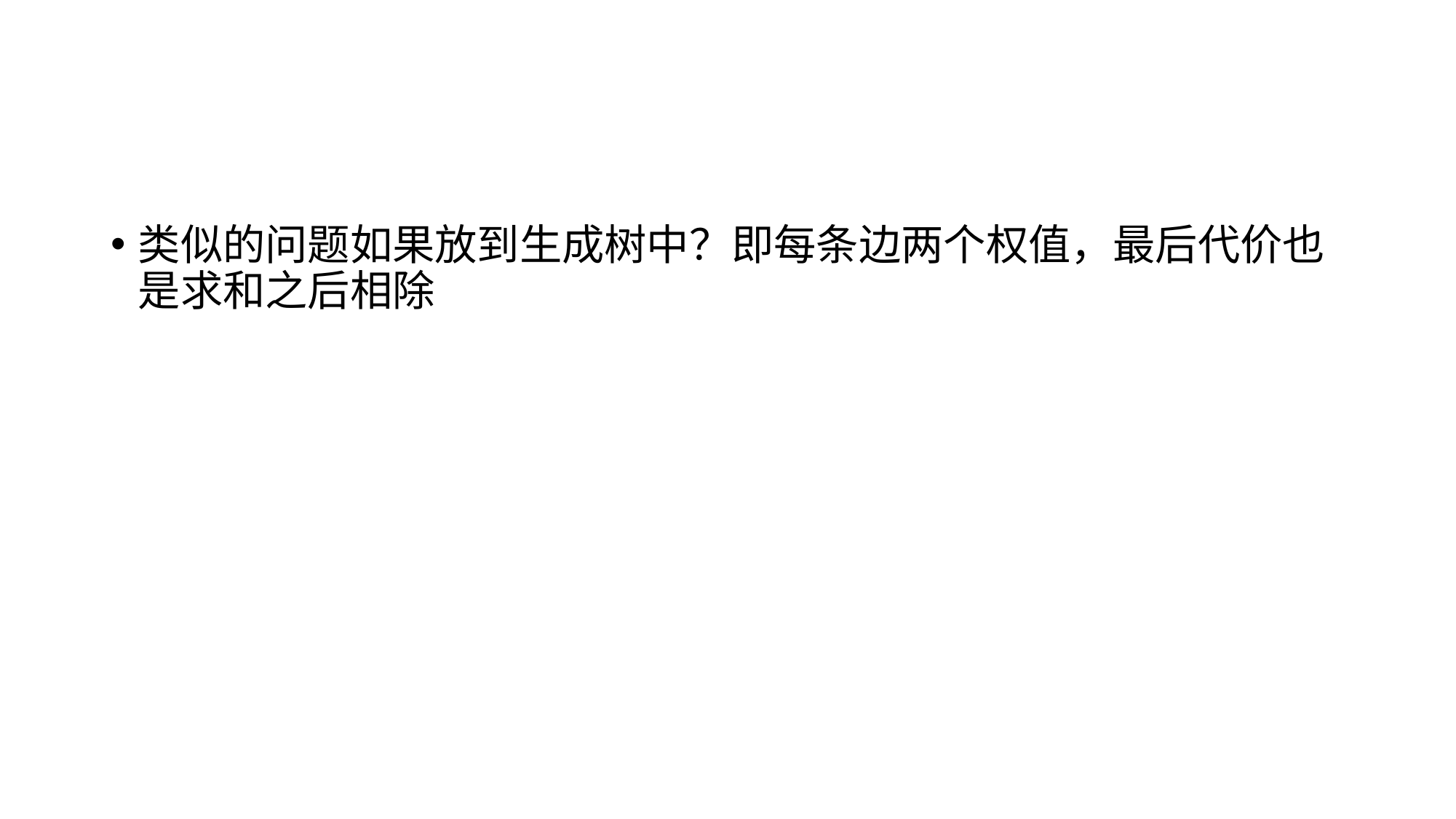

类似的问题如果放到生成树中？即每条边两个权值，最后代价也是求和之后相除